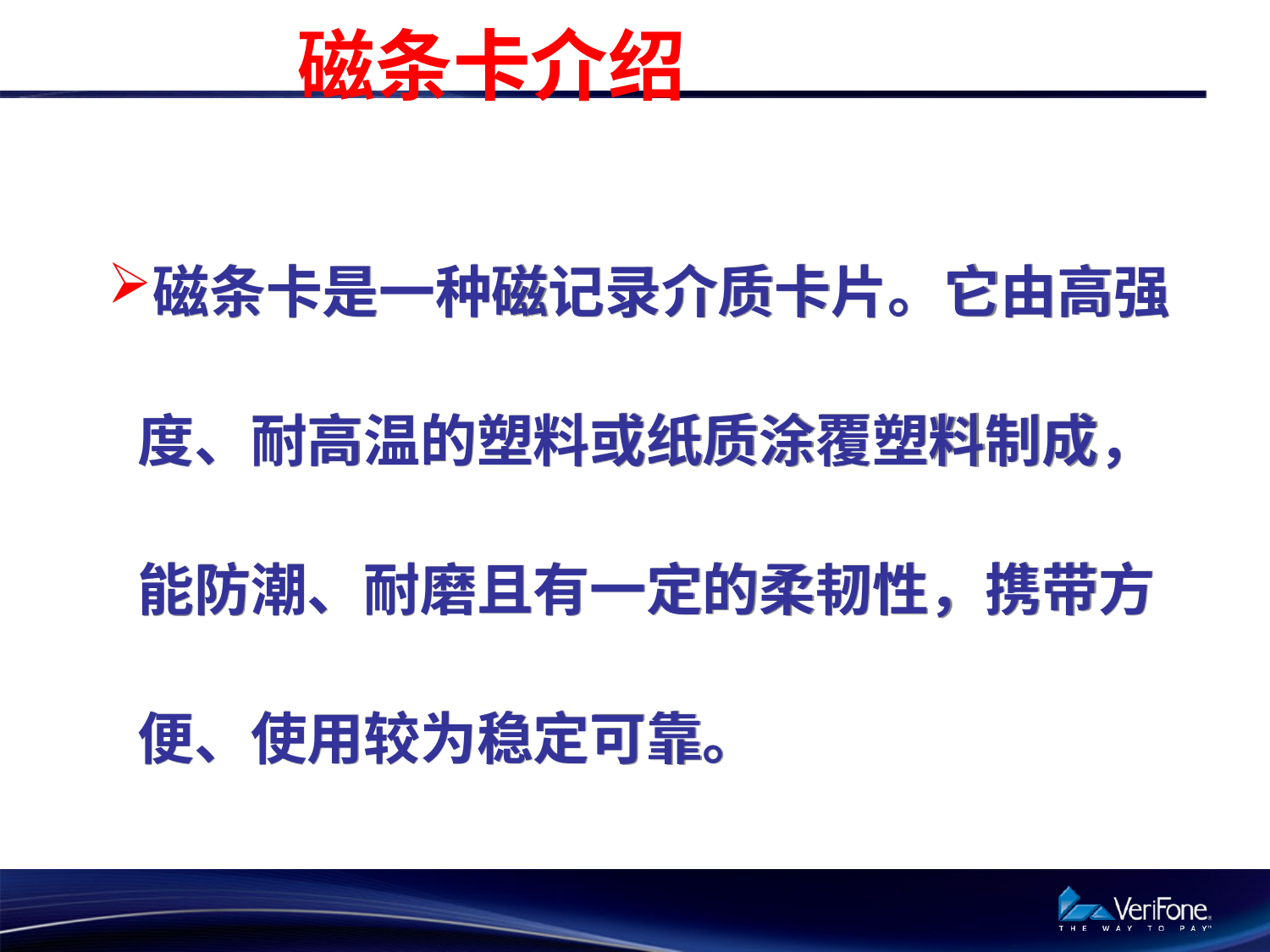

磁条卡介绍
磁条卡是一种磁记录介质卡片。它由高强度、耐高温的塑料或纸质涂覆塑料制成，能防潮、耐磨且有一定的柔韧性，携带方便、使用较为稳定可靠。